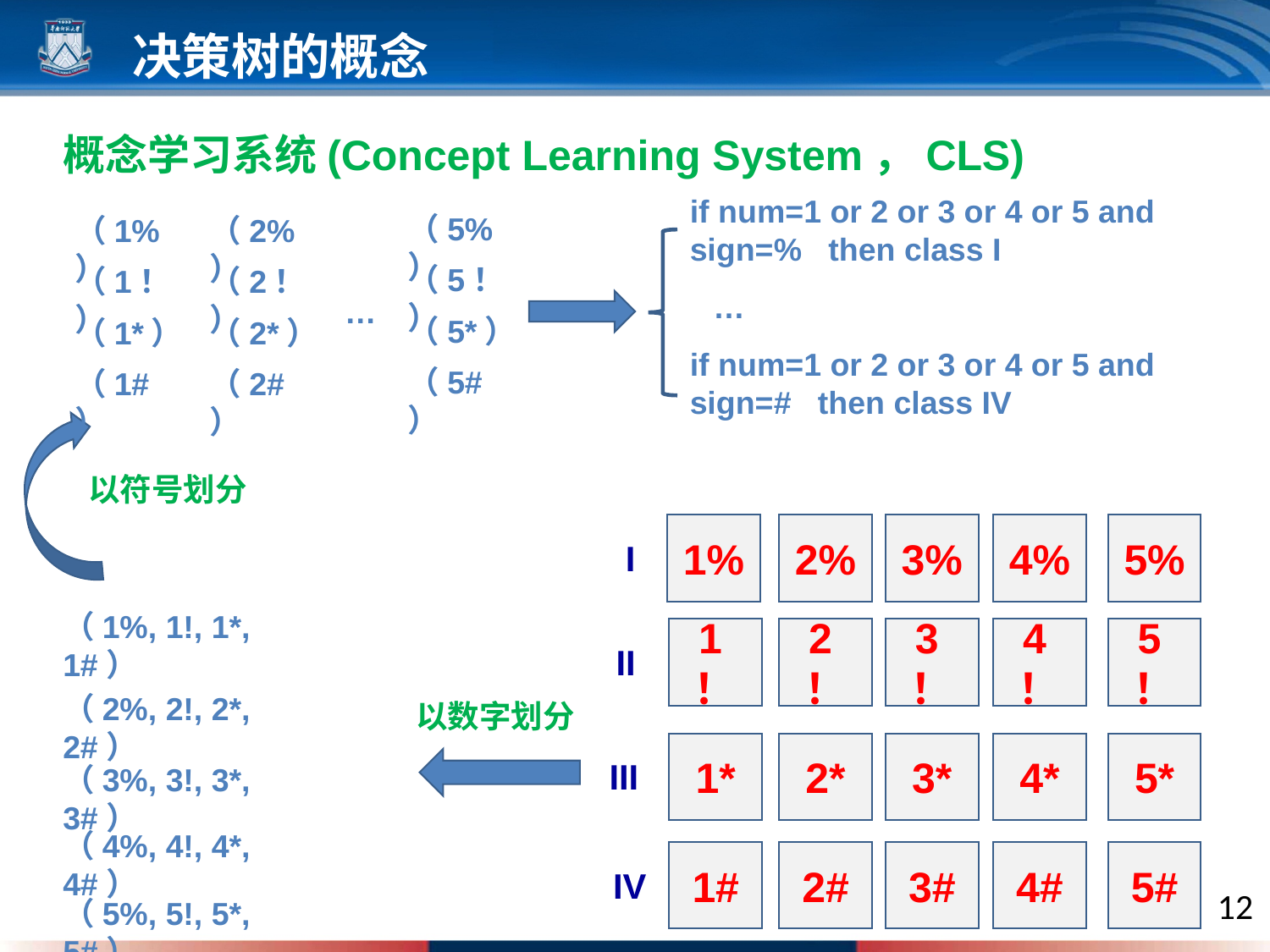

决策树的概念
概念学习系统(Concept Learning System，CLS)
if num=1 or 2 or 3 or 4 or 5 and sign=%   then class I
（5%）
（1%）
（2%）

（5！）
（1！）
（2！）
…
…

（5*）
（1*）
（2*）
if num=1 or 2 or 3 or 4 or 5 and sign=#   then class IV
（5#）
（1#）
（2#）

以符号划分
1%
2%
3%
4%
5%
I
（1%, 1!, 1*, 1#）
1！
2！
3！
4！
5！
II
（2%, 2!, 2*, 2#）
以数字划分
1*
2*
3*
4*
5*

III
（3%, 3!, 3*, 3#）
（4%, 4!, 4*, 4#）
1#
2#
3#
4#
5#
IV
（5%, 5!, 5*, 5#）